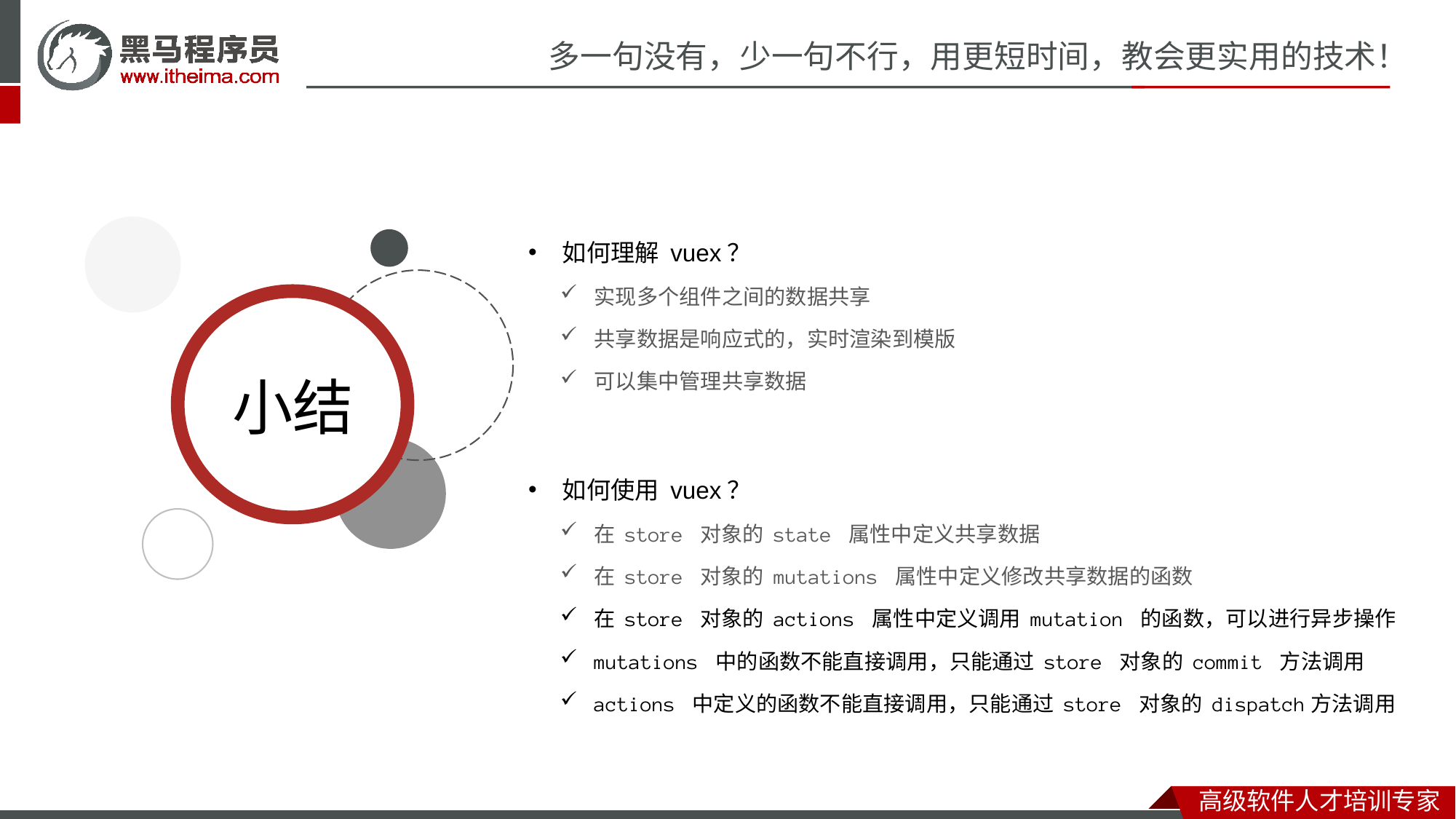

如何理解 vuex？
实现多个组件之间的数据共享
共享数据是响应式的，实时渲染到模版
可以集中管理共享数据

如何使用 vuex？
在 store 对象的 state 属性中定义共享数据
在 store 对象的 mutations 属性中定义修改共享数据的函数
在 store 对象的 actions 属性中定义调用 mutation 的函数，可以进行异步操作
mutations 中的函数不能直接调用，只能通过 store 对象的 commit 方法调用
actions 中定义的函数不能直接调用，只能通过 store 对象的 dispatch方法调用